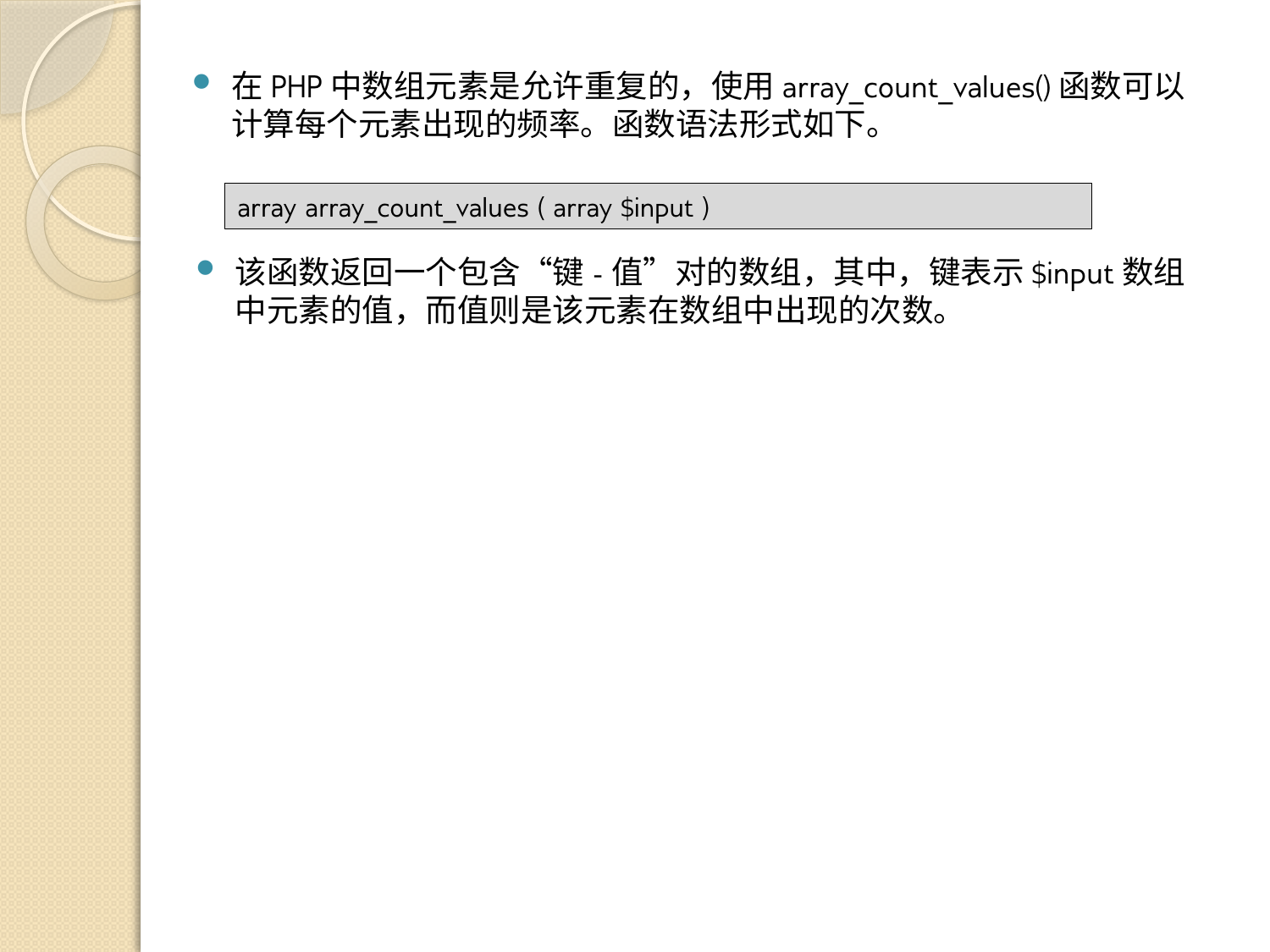

在PHP中数组元素是允许重复的，使用array_count_values()函数可以计算每个元素出现的频率。函数语法形式如下。
array array_count_values ( array $input )
该函数返回一个包含“键-值”对的数组，其中，键表示$input数组中元素的值，而值则是该元素在数组中出现的次数。